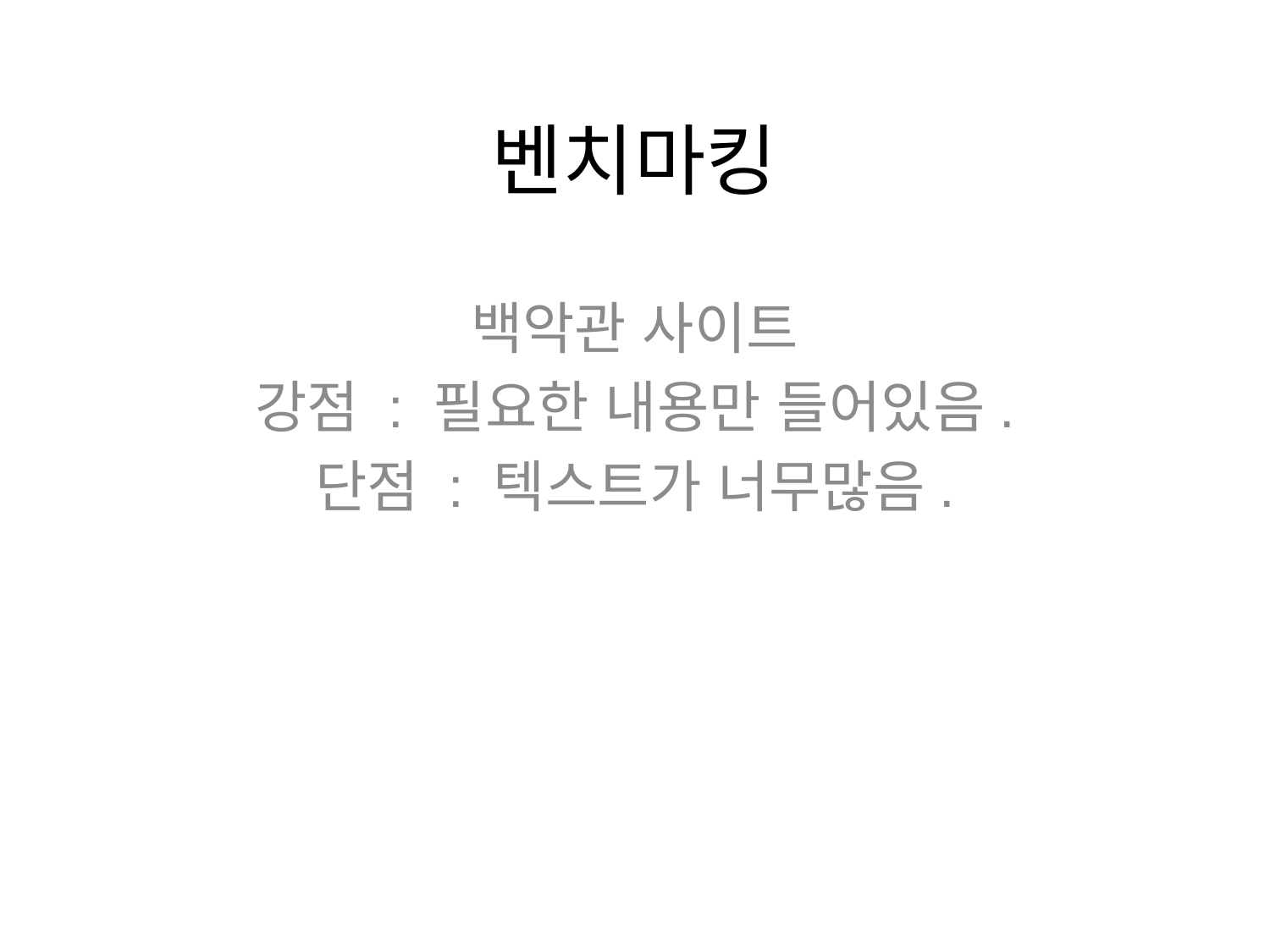

# 벤치마킹
백악관 사이트
강점 : 필요한 내용만 들어있음.
단점 : 텍스트가 너무많음.